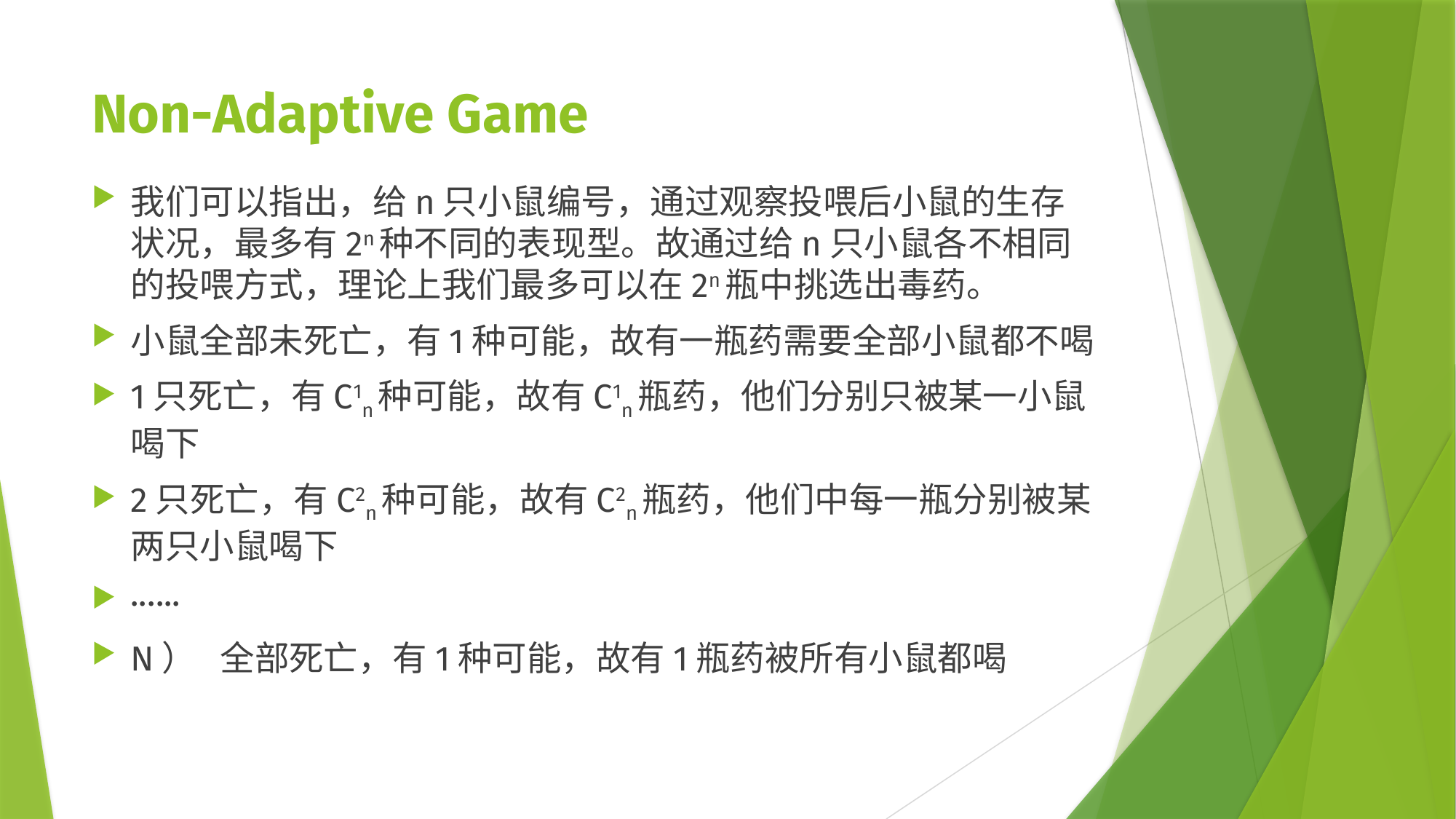

# Non-Adaptive Game
我们可以指出，给n只小鼠编号，通过观察投喂后小鼠的生存状况，最多有2n种不同的表现型。故通过给n只小鼠各不相同的投喂方式，理论上我们最多可以在2n瓶中挑选出毒药。
小鼠全部未死亡，有1种可能，故有一瓶药需要全部小鼠都不喝
1只死亡，有C1n种可能，故有C1n瓶药，他们分别只被某一小鼠喝下
2只死亡，有C2n种可能，故有C2n瓶药，他们中每一瓶分别被某两只小鼠喝下
······
N）   全部死亡，有1种可能，故有1瓶药被所有小鼠都喝